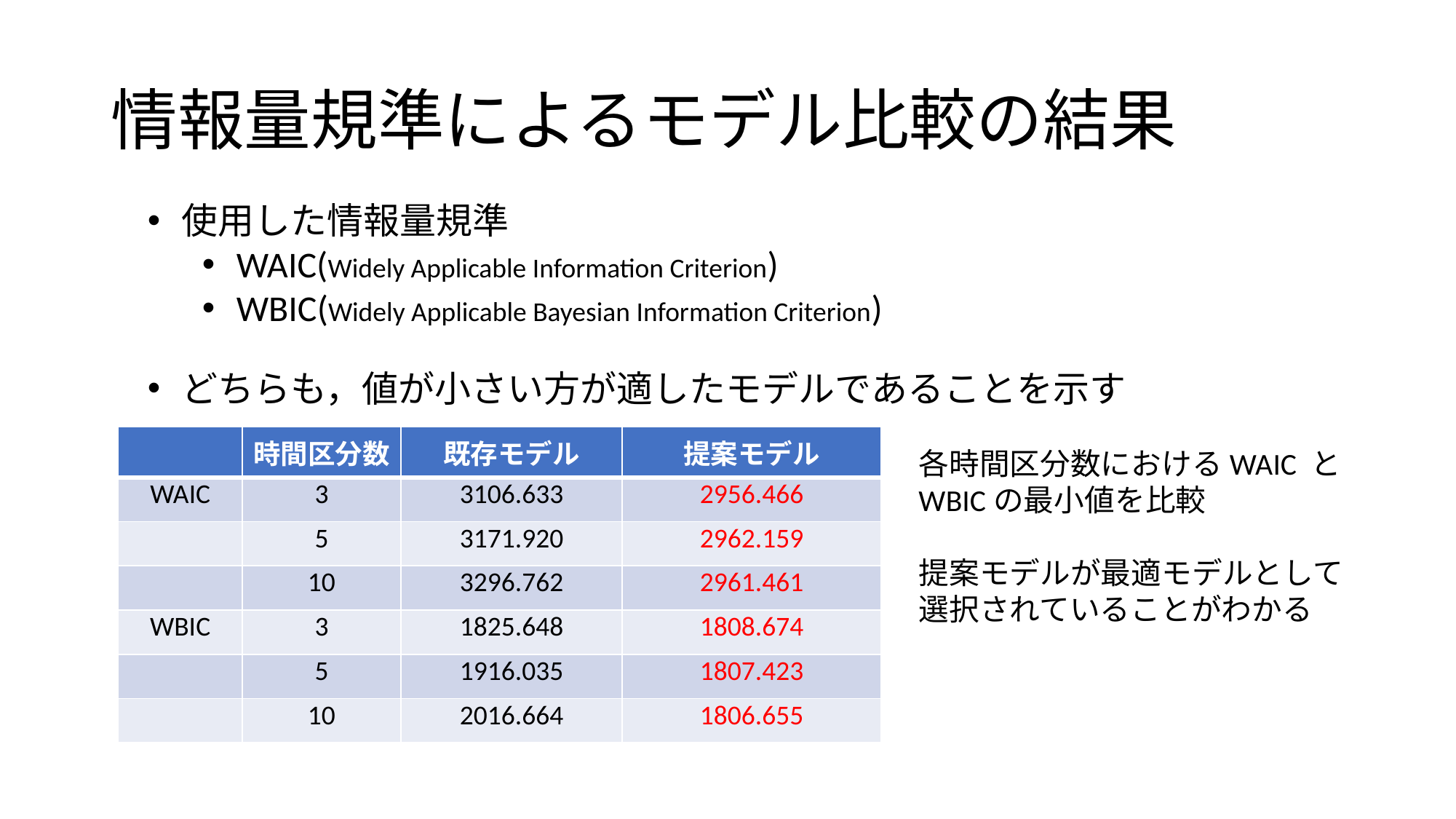

# 情報量規準によるモデル比較の結果
使用した情報量規準
WAIC(Widely Applicable Information Criterion)
WBIC(Widely Applicable Bayesian Information Criterion)

どちらも，値が小さい方が適したモデルであることを示す
|  | 時間区分数 | 既存モデル | 提案モデル |
| --- | --- | --- | --- |
| WAIC | 3 | 3106.633 | 2956.466 |
|  | 5 | 3171.920 | 2962.159 |
|  | 10 | 3296.762 | 2961.461 |
| WBIC | 3 | 1825.648 | 1808.674 |
|  | 5 | 1916.035 | 1807.423 |
|  | 10 | 2016.664 | 1806.655 |
各時間区分数におけるWAIC とWBICの最小値を比較

提案モデルが最適モデルとして選択されていることがわかる